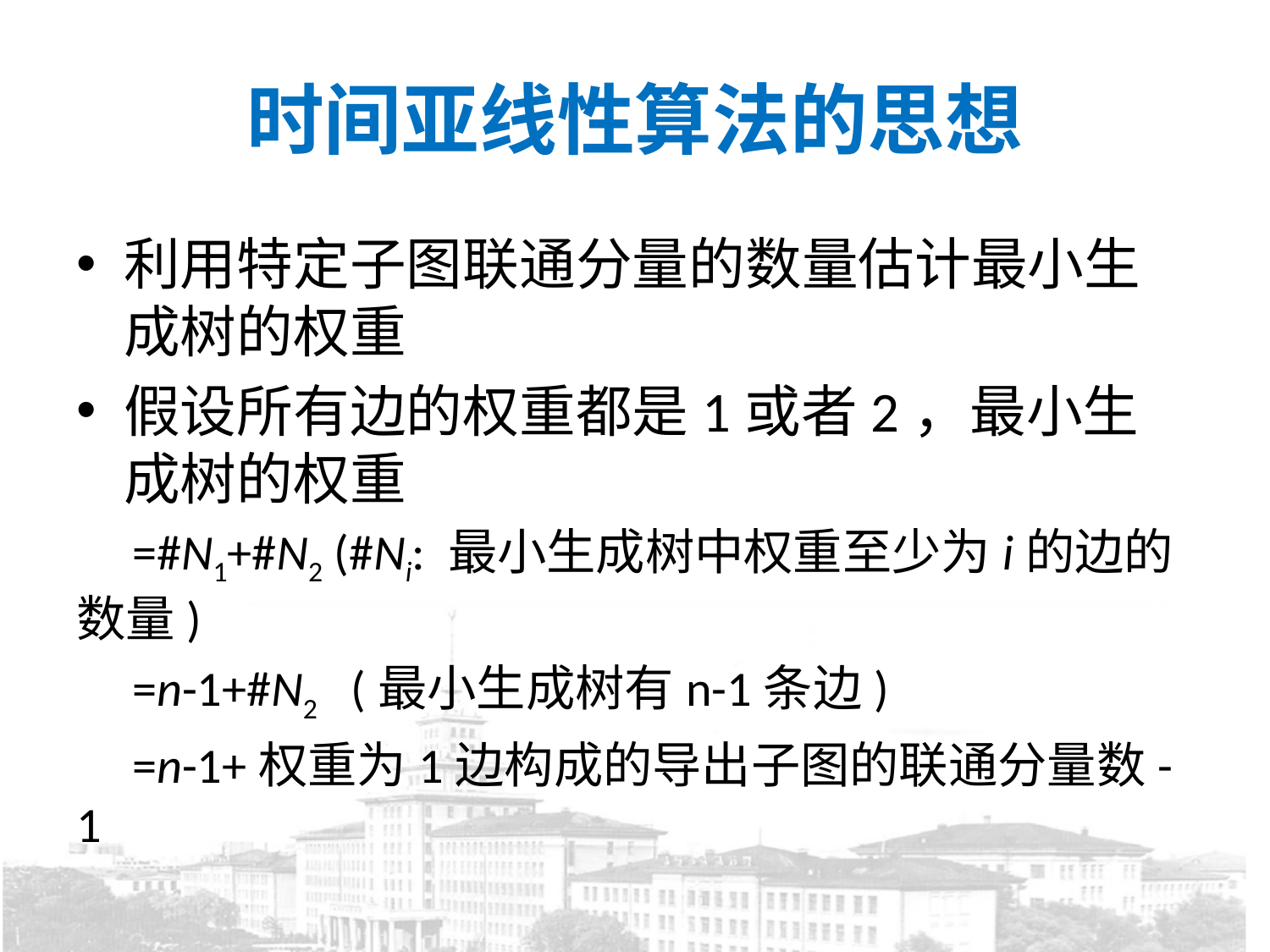

# 时间亚线性算法的思想
利用特定子图联通分量的数量估计最小生成树的权重
假设所有边的权重都是1或者2，最小生成树的权重
     =#N1+#N2 (#Ni: 最小生成树中权重至少为i的边的数量)
     =n-1+#N2   (最小生成树有n-1条边)
     =n-1+权重为1边构成的导出子图的联通分量数-1